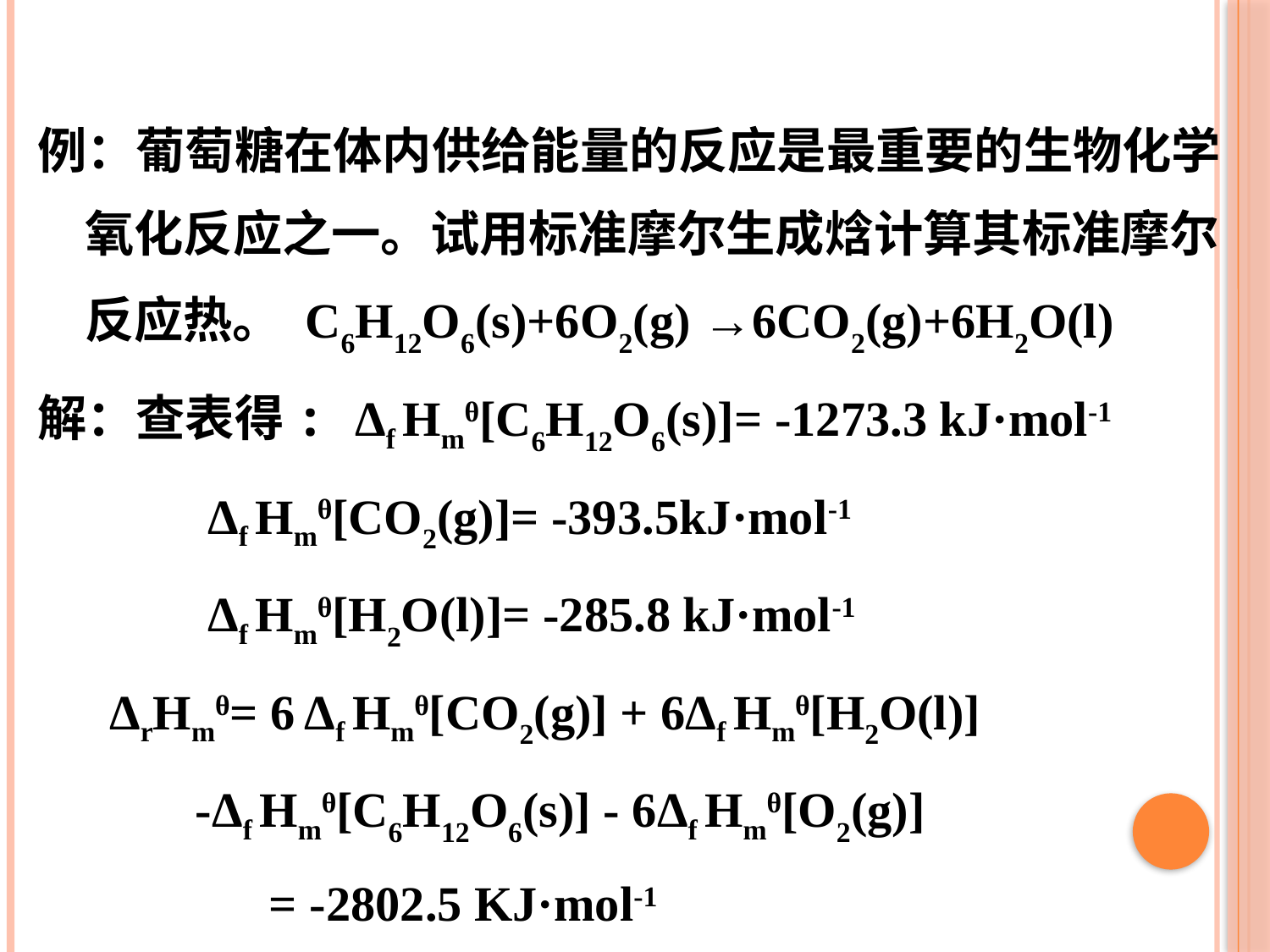

例：葡萄糖在体内供给能量的反应是最重要的生物化学氧化反应之一。试用标准摩尔生成焓计算其标准摩尔反应热。 C6H12O6(s)+6O2(g) →6CO2(g)+6H2O(l)
解：查表得: Δf Hmθ[C6H12O6(s)]= -1273.3 kJ·mol-1
          Δf Hmθ[CO2(g)]= -393.5kJ·mol-1
          Δf Hmθ[H2O(l)]= -285.8 kJ·mol-1
  ΔrHmθ= 6 Δf Hmθ[CO2(g)] + 6Δf Hmθ[H2O(l)]
         -Δf Hmθ[C6H12O6(s)] - 6Δf Hmθ[O2(g)]
               = -2802.5 KJ·mol-1
79